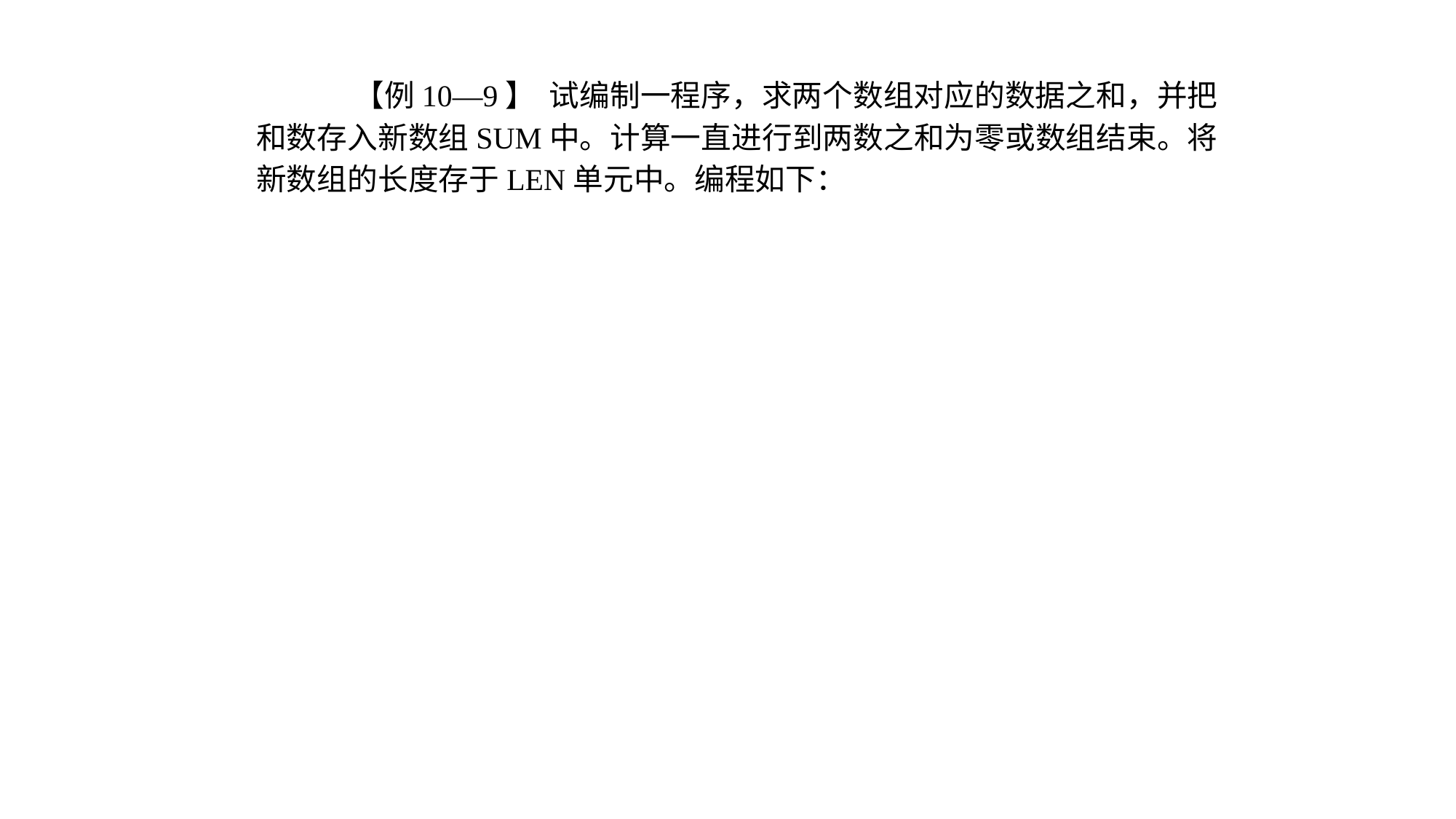

【例10—9】  试编制一程序，求两个数组对应的数据之和，并把和数存入新数组SUM中。计算一直进行到两数之和为零或数组结束。将新数组的长度存于LEN单元中。编程如下：